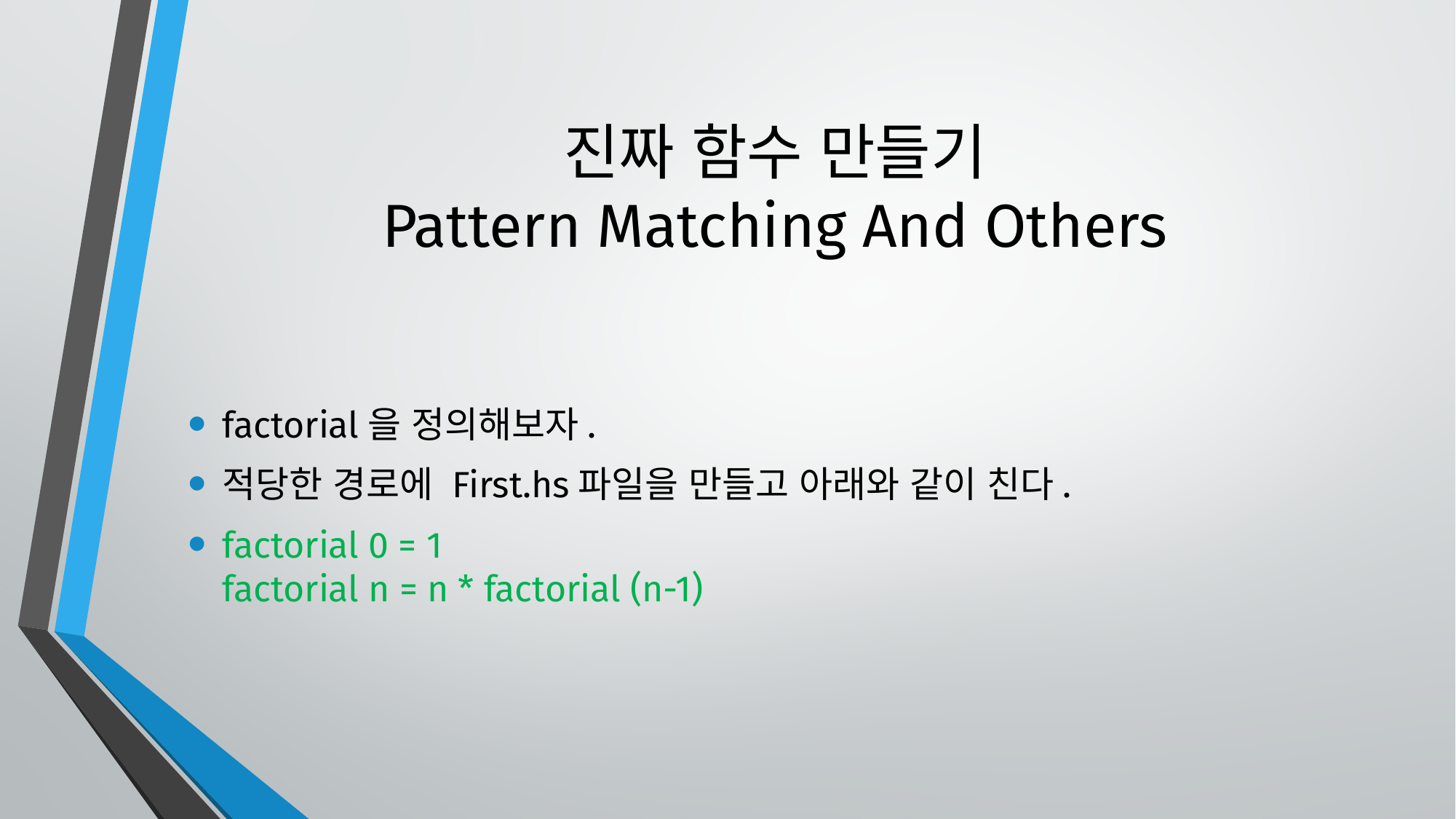

# 진짜 함수 만들기 Pattern Matching And Others
factorial을 정의해보자.
적당한 경로에 First.hs파일을 만들고 아래와 같이 친다.
factorial 0 = 1
factorial n = n * factorial (n-1)